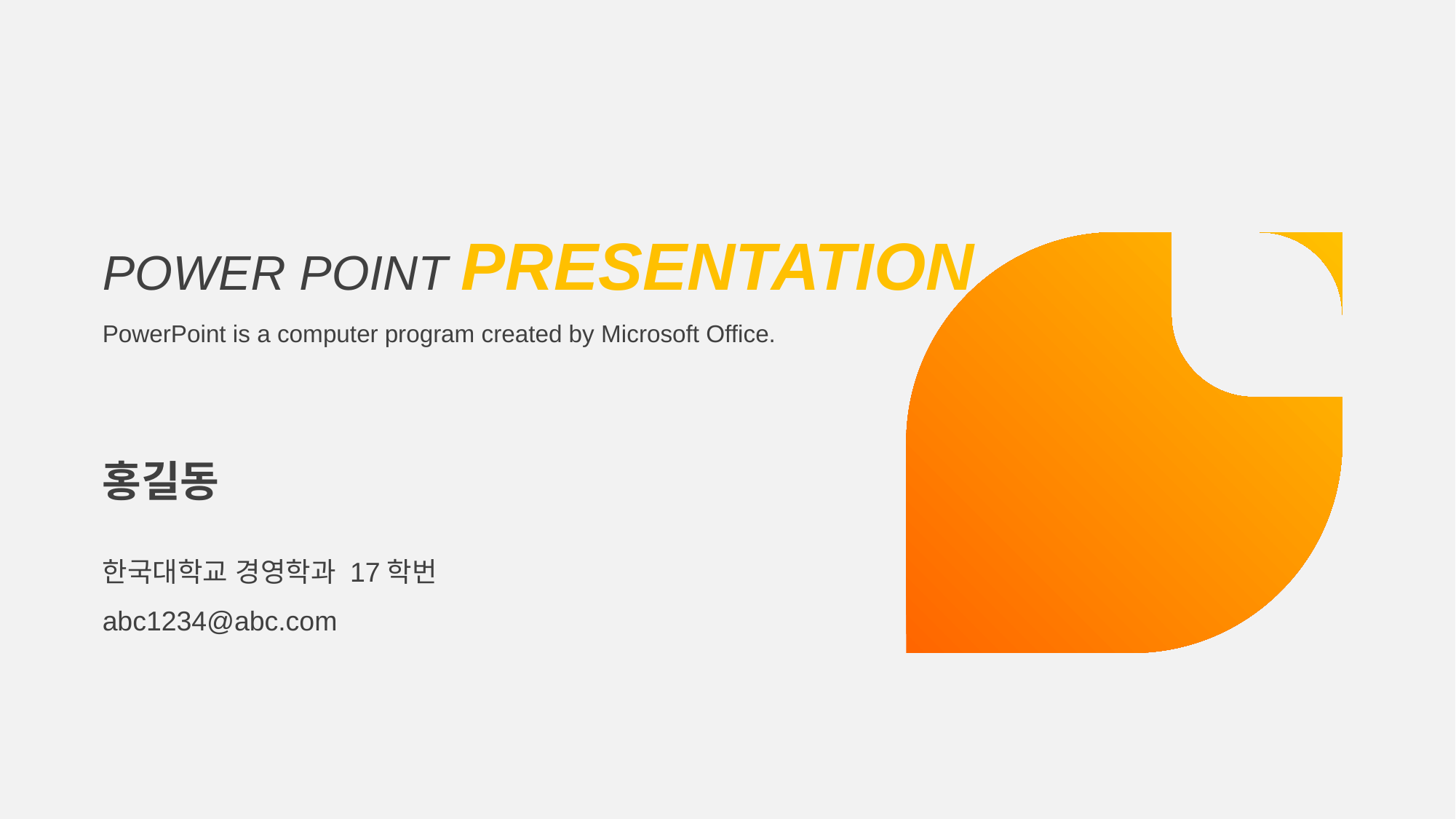

POWER POINT PRESENTATION
PowerPoint is a computer program created by Microsoft Office.

홍길동

한국대학교 경영학과 17학번
abc1234@abc.com